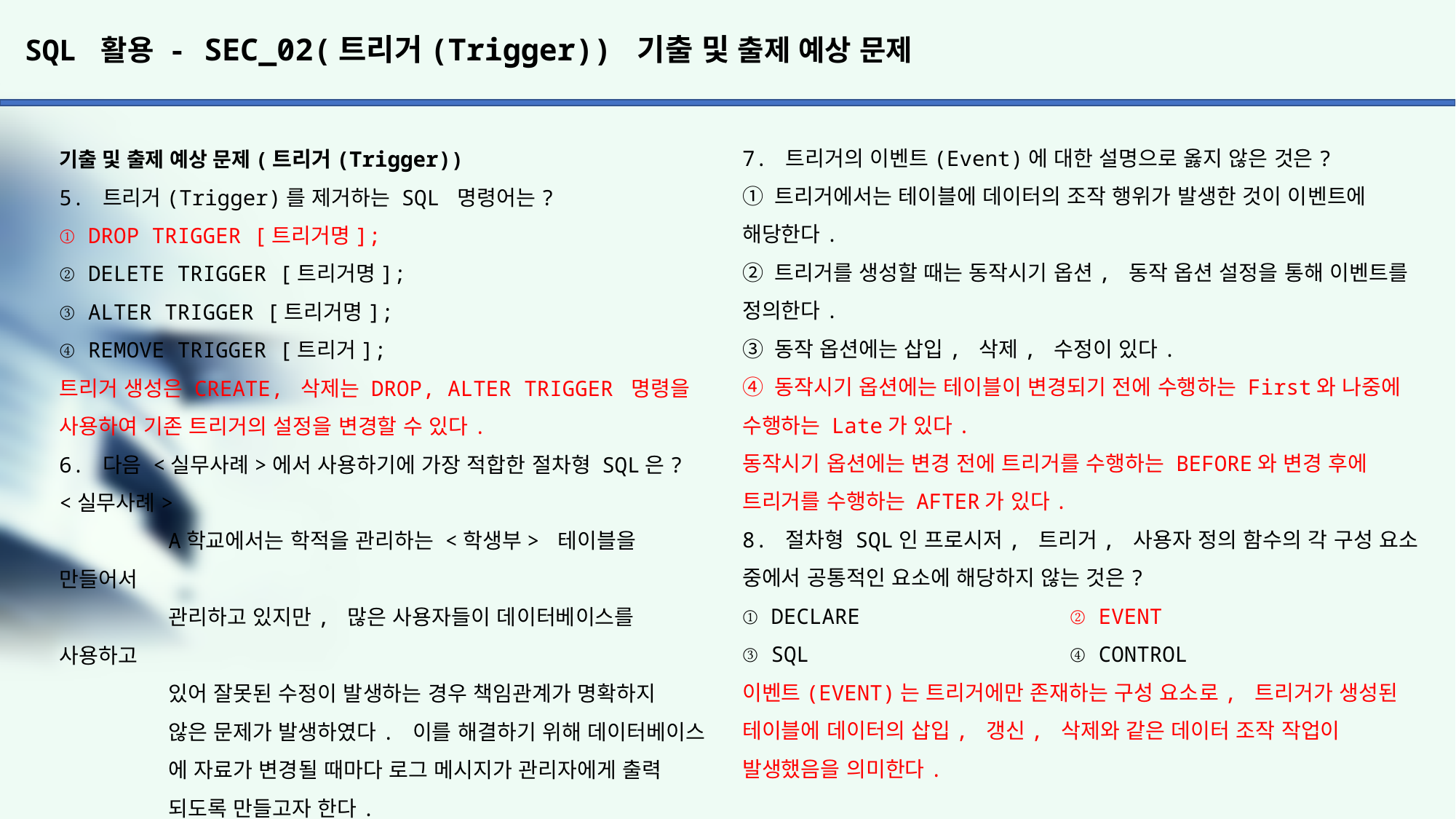

# SQL 활용 - SEC_02(트리거(Trigger)) 기출 및 출제 예상 문제
7. 트리거의 이벤트(Event)에 대한 설명으로 옳지 않은 것은?
① 트리거에서는 테이블에 데이터의 조작 행위가 발생한 것이 이벤트에 해당한다.
② 트리거를 생성할 때는 동작시기 옵션, 동작 옵션 설정을 통해 이벤트를 정의한다.
③ 동작 옵션에는 삽입, 삭제, 수정이 있다.
④ 동작시기 옵션에는 테이블이 변경되기 전에 수행하는 First와 나중에 수행하는 Late가 있다.
동작시기 옵션에는 변경 전에 트리거를 수행하는 BEFORE와 변경 후에 트리거를 수행하는 AFTER가 있다.
8. 절차형 SQL인 프로시저, 트리거, 사용자 정의 함수의 각 구성 요소 중에서 공통적인 요소에 해당하지 않는 것은?
① DECLARE 		② EVENT
③ SQL			④ CONTROL
이벤트(EVENT)는 트리거에만 존재하는 구성 요소로, 트리거가 생성된 테이블에 데이터의 삽입, 갱신, 삭제와 같은 데이터 조작 작업이 발생했음을 의미한다.
기출 및 출제 예상 문제(트리거(Trigger))
5. 트리거(Trigger)를 제거하는 SQL 명령어는?
① DROP TRIGGER [트리거명];
② DELETE TRIGGER [트리거명];
③ ALTER TRIGGER [트리거명];
④ REMOVE TRIGGER [트리거];
트리거 생성은 CREATE, 삭제는 DROP, ALTER TRIGGER 명령을 사용하여 기존 트리거의 설정을 변경할 수 있다.
6. 다음 <실무사례>에서 사용하기에 가장 적합한 절차형 SQL은?
<실무사례>
	A학교에서는 학적을 관리하는 <학생부> 테이블을 만들어서
	관리하고 있지만, 많은 사용자들이 데이터베이스를 사용하고
	있어 잘못된 수정이 발생하는 경우 책임관계가 명확하지
	않은 문제가 발생하였다. 이를 해결하기 위해 데이터베이스
	에 자료가 변경될 때마다 로그 메시지가 관리자에게 출력
	되도록 만들고자 한다.
① Procedure			② Trigger
③ User-defined Function  ④ Message Event
데이터 조작 작업이 발생할 때마다 자동으로 수행되고, 로그 메시지 출력의 목적으로 사용되는 절차형 SQL은 트리거이다.